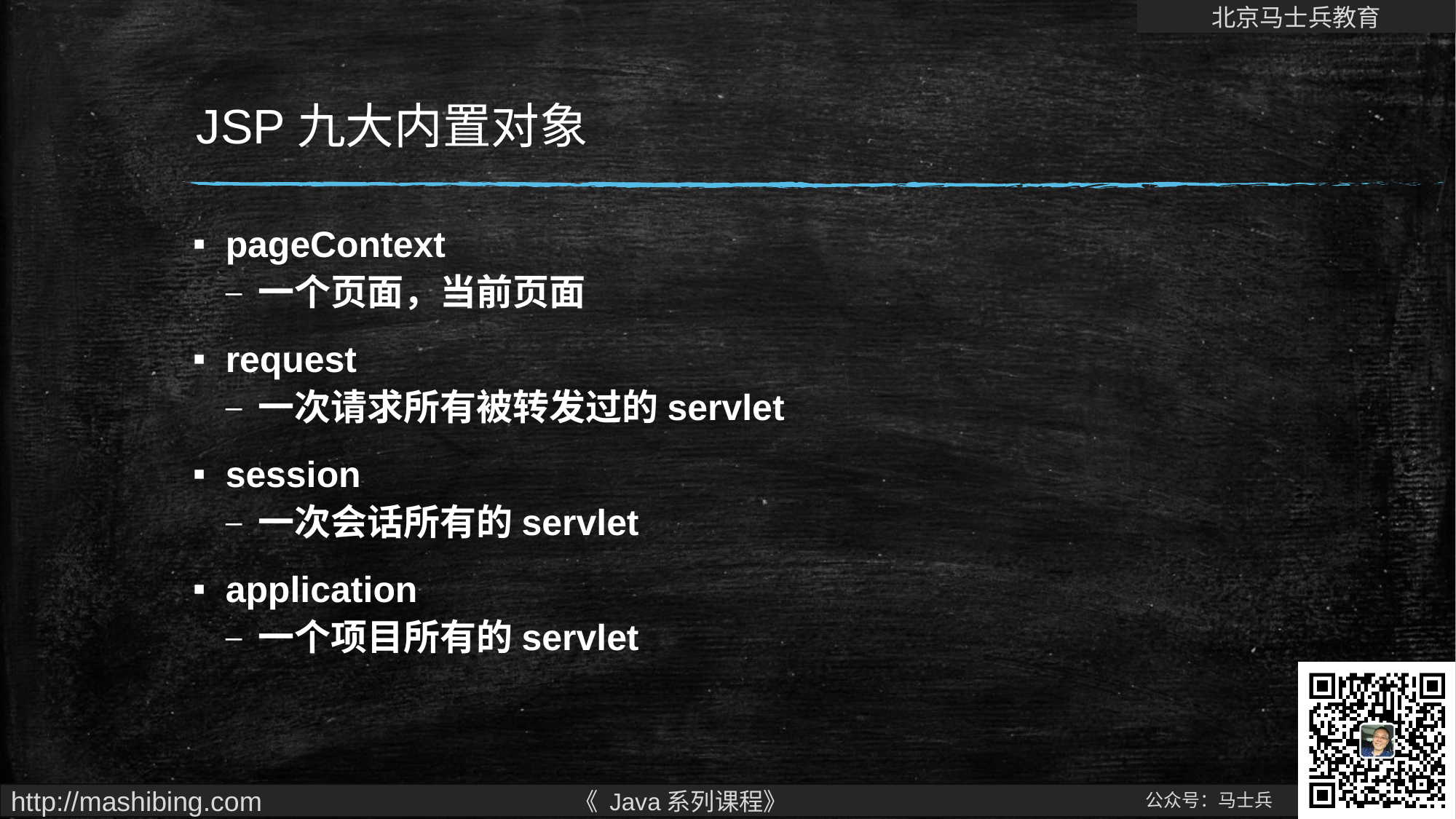

# JSP九大内置对象
pageContext
一个页面，当前页面
request
一次请求所有被转发过的servlet
session
一次会话所有的servlet
application
一个项目所有的servlet